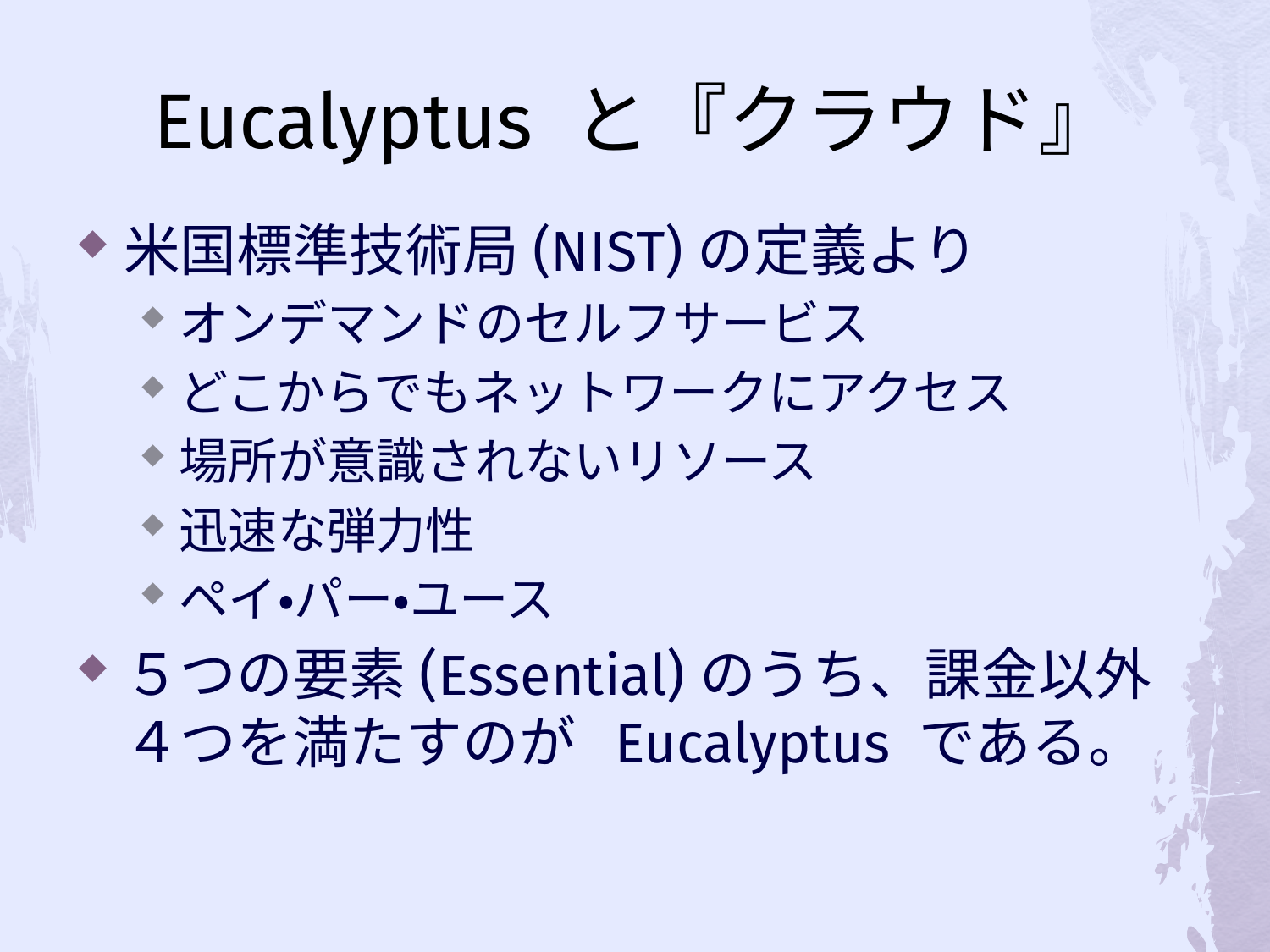

# Eucalyptus と『クラウド』
米国標準技術局(NIST)の定義より
オンデマンドのセルフサービス
どこからでもネットワークにアクセス
場所が意識されないリソース
迅速な弾力性
ペイ・パー・ユース
５つの要素(Essential)のうち、課金以外
４つを満たすのが  Eucalyptus である。